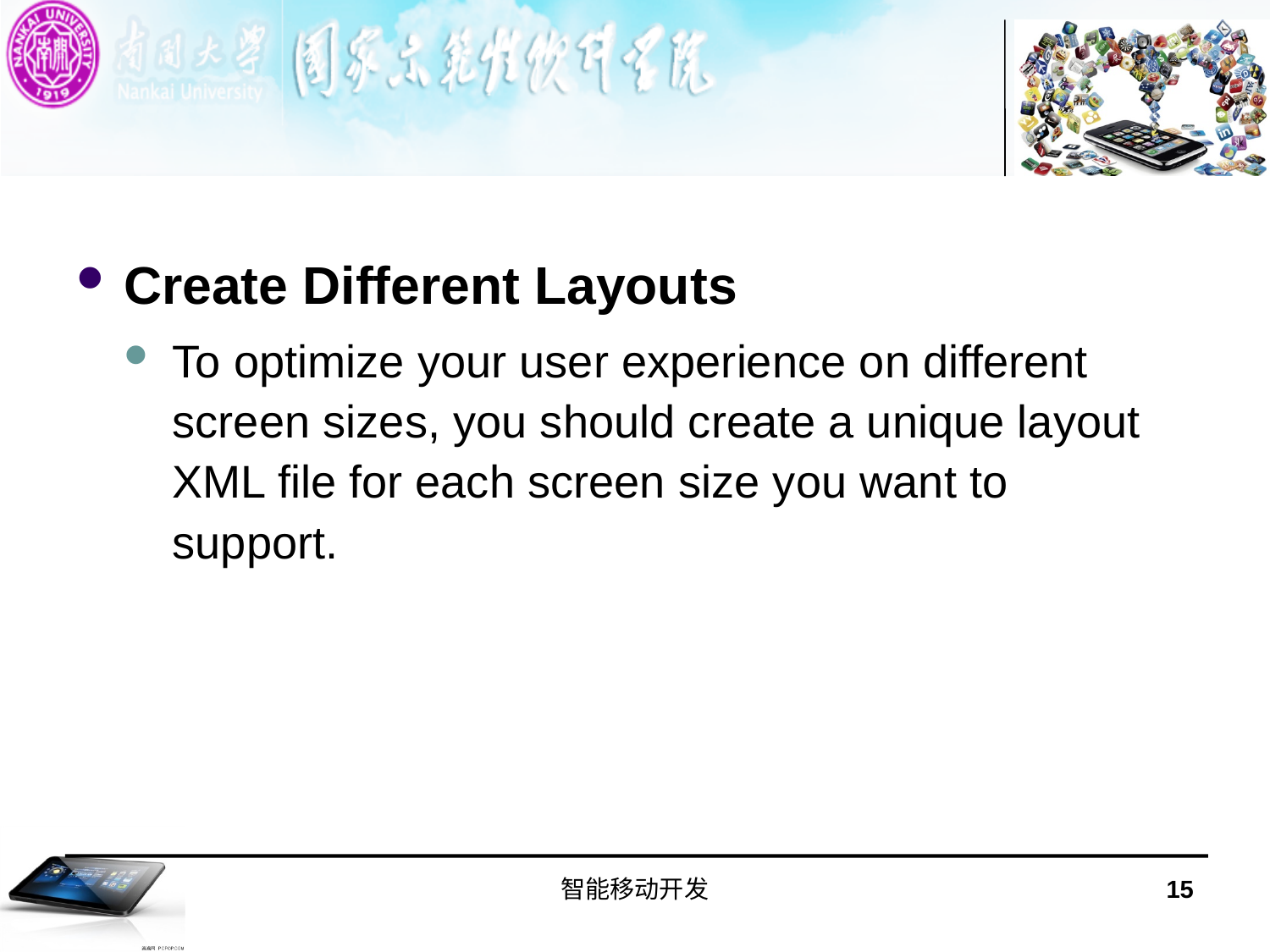

#
Create Different Layouts
To optimize your user experience on different screen sizes, you should create a unique layout XML file for each screen size you want to support.
智能移动开发
15